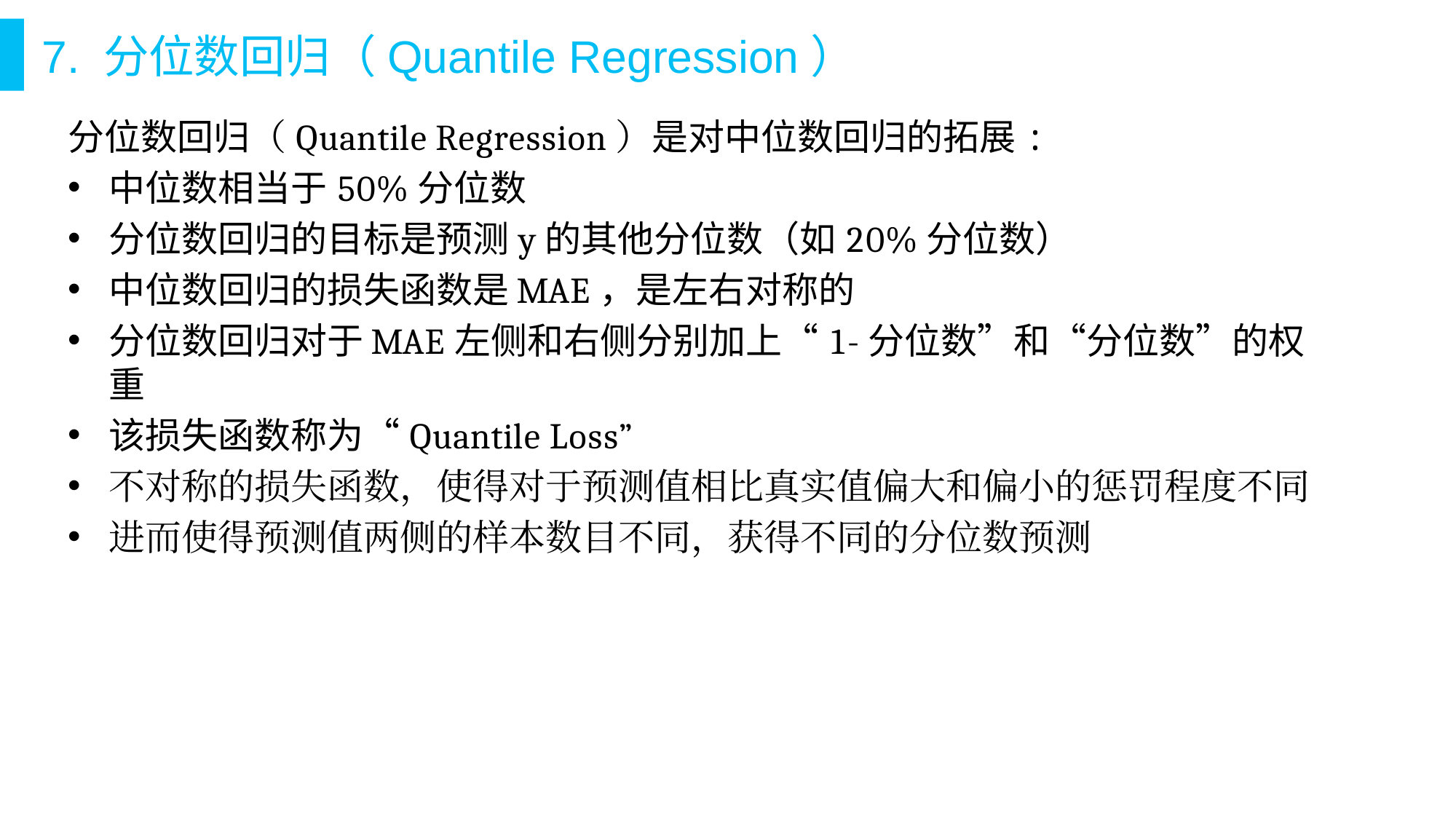

# 7. 分位数回归（Quantile Regression）
分位数回归（Quantile Regression）是对中位数回归的拓展:
中位数相当于50%分位数
分位数回归的目标是预测y的其他分位数（如20%分位数）
中位数回归的损失函数是MAE，是左右对称的
分位数回归对于MAE左侧和右侧分别加上“1-分位数”和“分位数”的权重
该损失函数称为“Quantile Loss”
不对称的损失函数，使得对于预测值相比真实值偏大和偏小的惩罚程度不同
进而使得预测值两侧的样本数目不同，获得不同的分位数预测